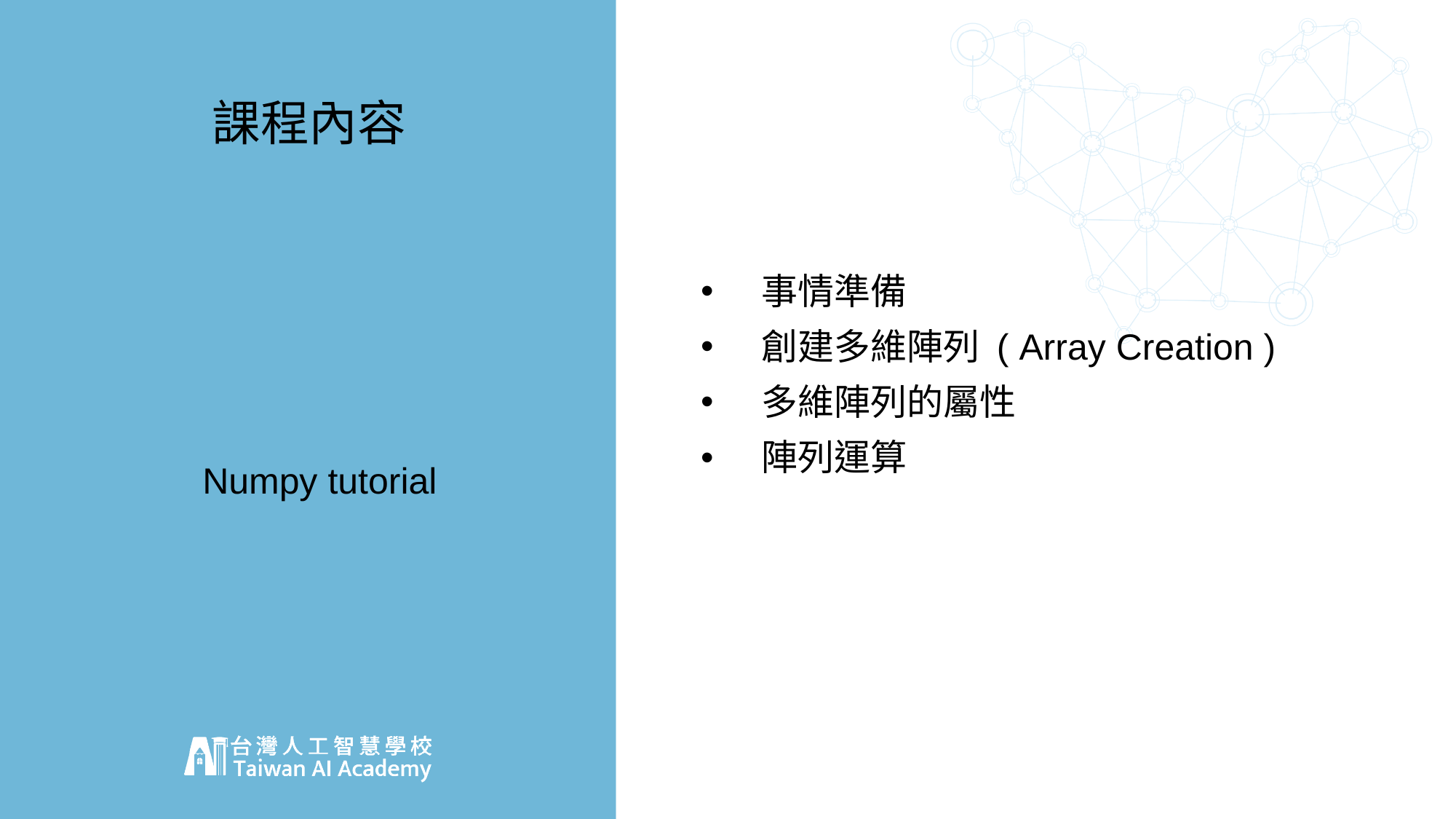

# 課程內容

事情準備
創建多維陣列 ( Array Creation )
多維陣列的屬性
陣列運算

Numpy tutorial